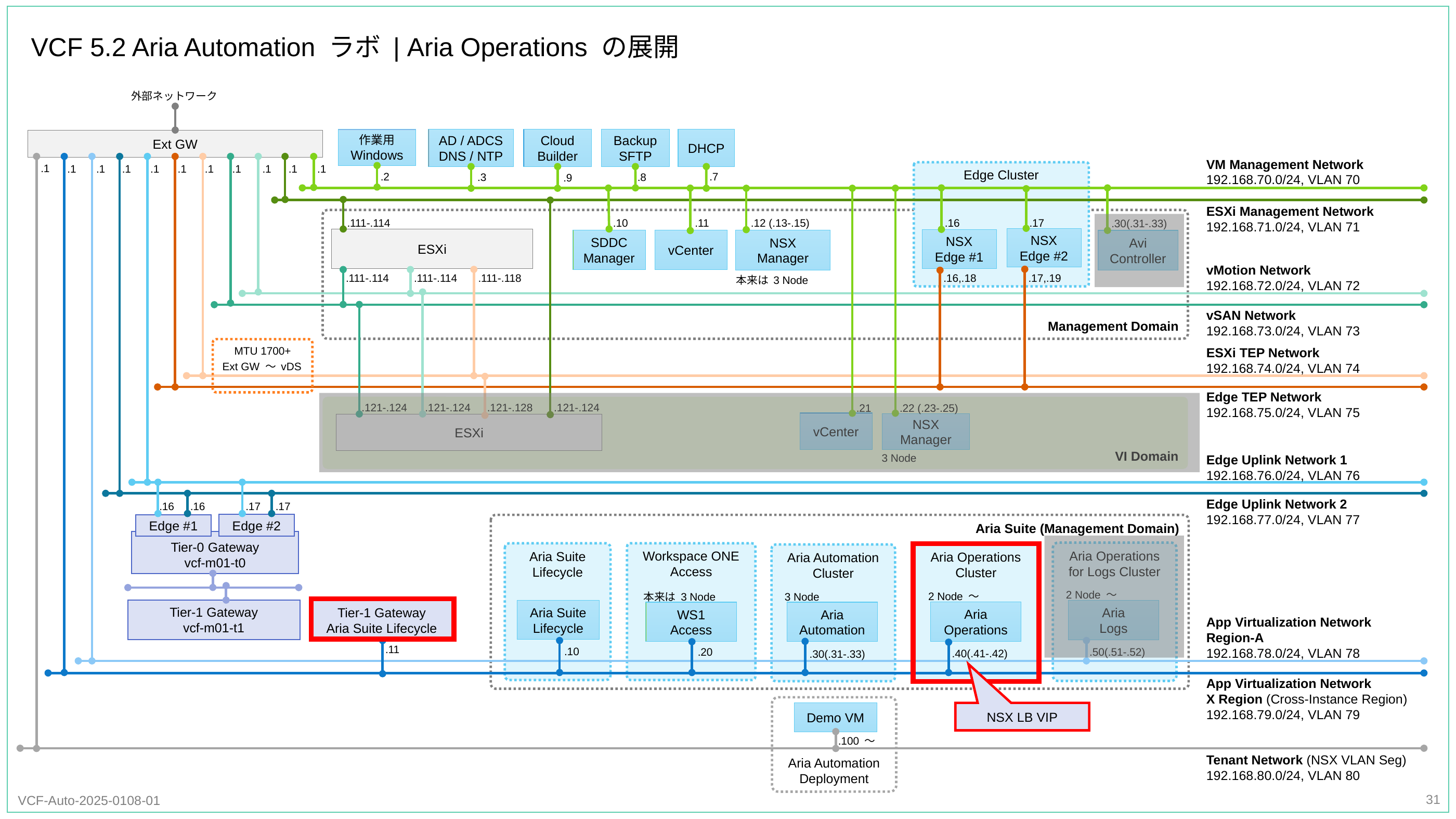

# VCF 5.2 Aria Automation ラボ | Aria Operations の展開

NSX LB VIP
31